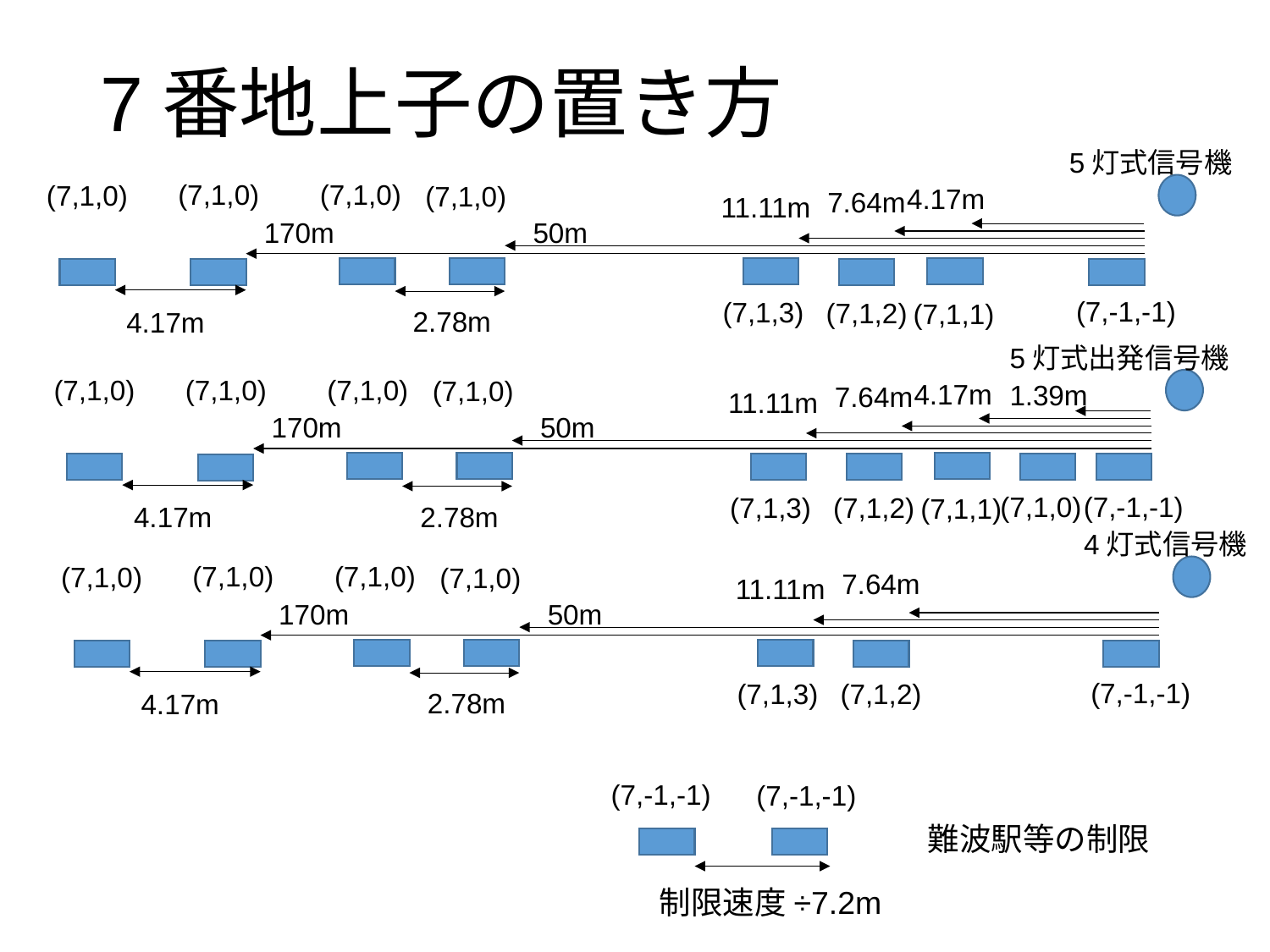

# 7番地上子の置き方
5灯式信号機
(7,1,0)
(7,1,0)
(7,1,0)
(7,1,0)
4.17m

7.64m
11.11m
170m
50m

(7,-1,-1)
(7,1,3)
(7,1,2)
(7,1,1)
2.78m
4.17m
5灯式出発信号機
(7,1,0)
(7,1,0)
(7,1,0)
(7,1,0)
4.17m
1.39m

7.64m
11.11m
170m
50m

(7,-1,-1)
(7,1,0)
(7,1,3)
(7,1,2)
(7,1,1)
2.78m
4.17m
4灯式信号機
(7,1,0)
(7,1,0)
(7,1,0)
(7,1,0)

7.64m
11.11m
170m
50m

(7,-1,-1)
(7,1,3)
(7,1,2)
2.78m
4.17m

(7,-1,-1)
(7,-1,-1)
難波駅等の制限
制限速度÷7.2m